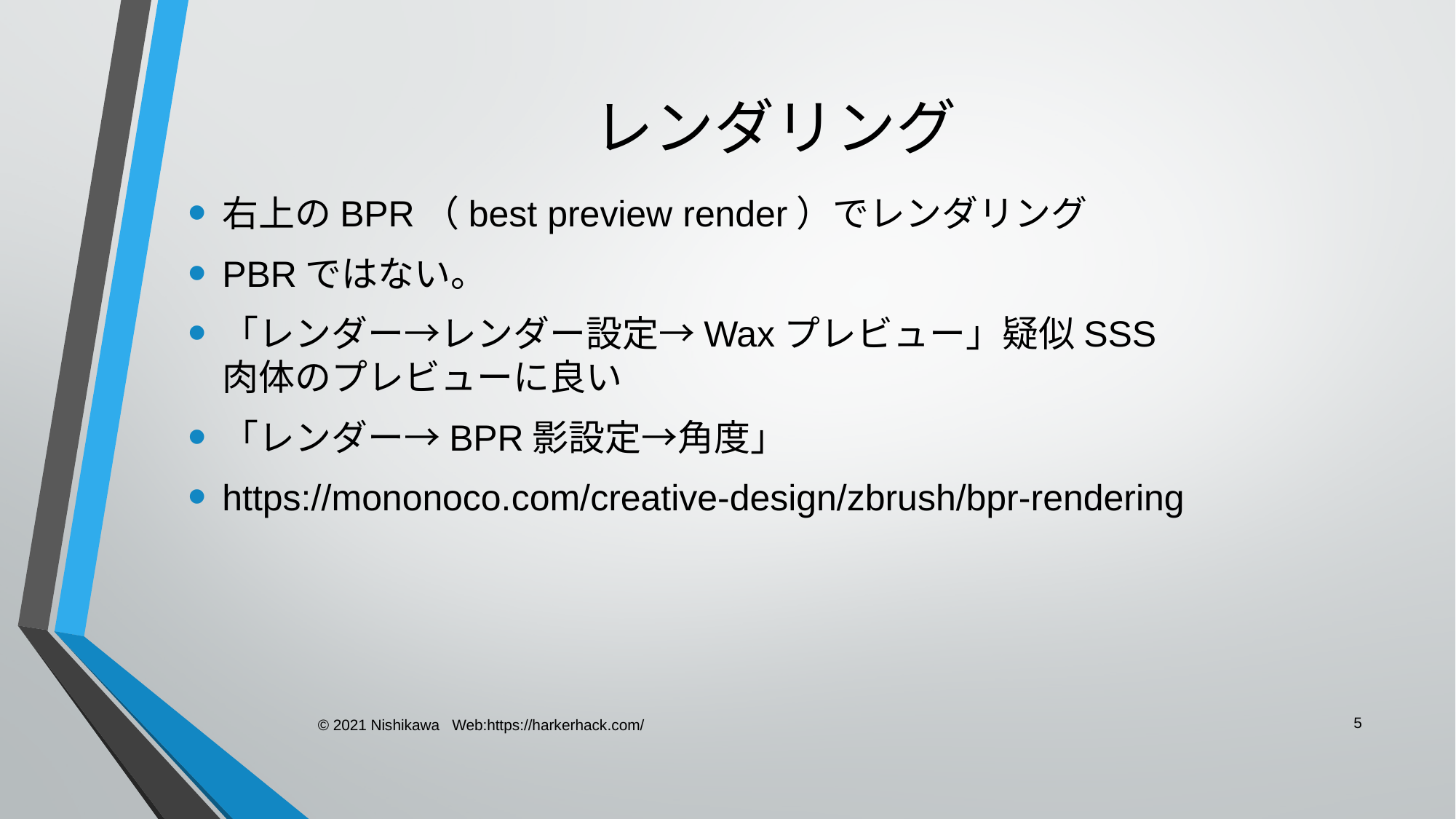

# レンダリング
右上のBPR（best preview render）でレンダリング
PBRではない。
「レンダー→レンダー設定→Waxプレビュー」疑似SSS
肉体のプレビューに良い
「レンダー→BPR影設定→角度」
https://mononoco.com/creative-design/zbrush/bpr-rendering
5
© 2021 Nishikawa   Web:https://harkerhack.com/